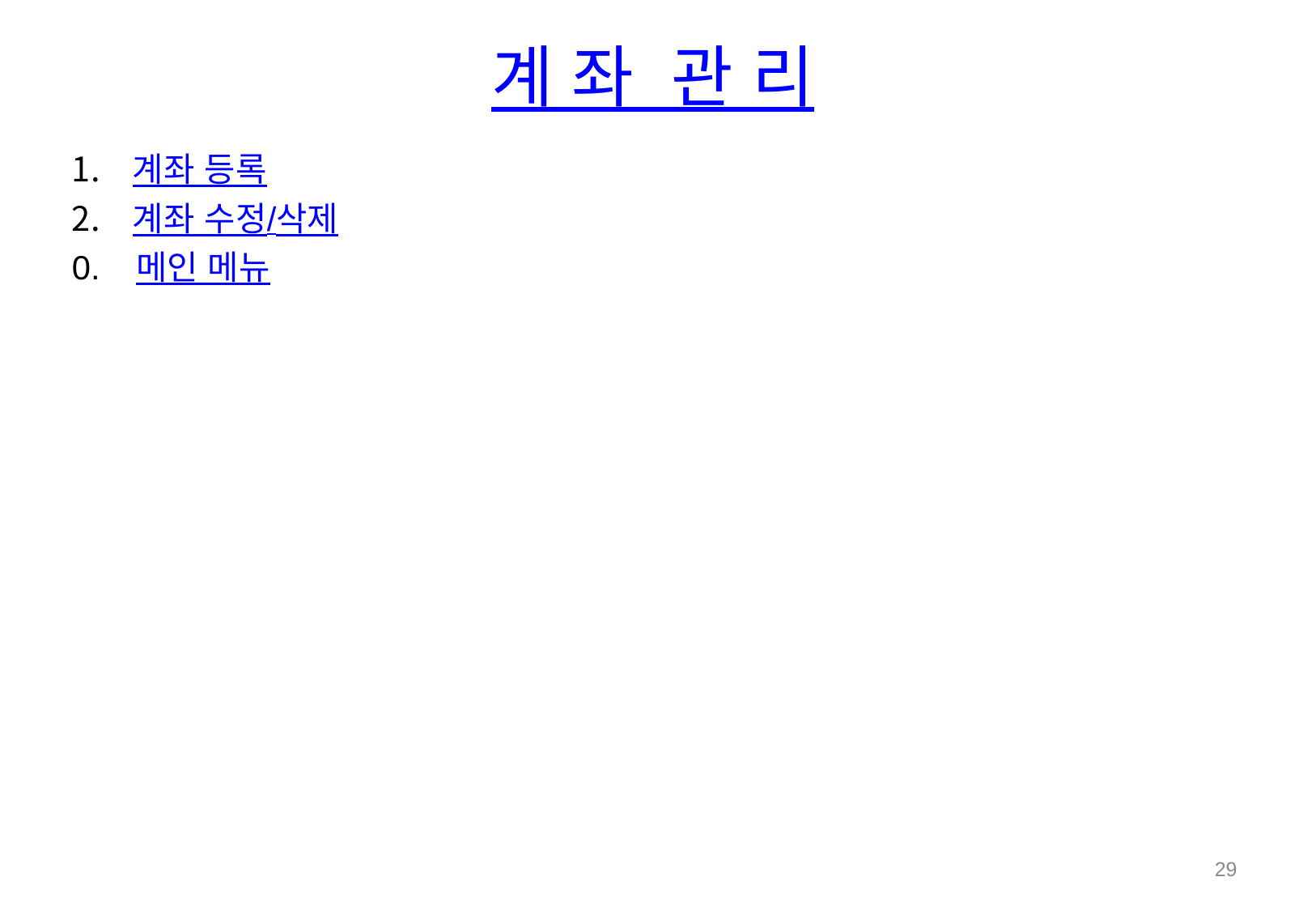

계 좌  관 리
계좌 등록
계좌 수정/삭제
0.   메인 메뉴

29